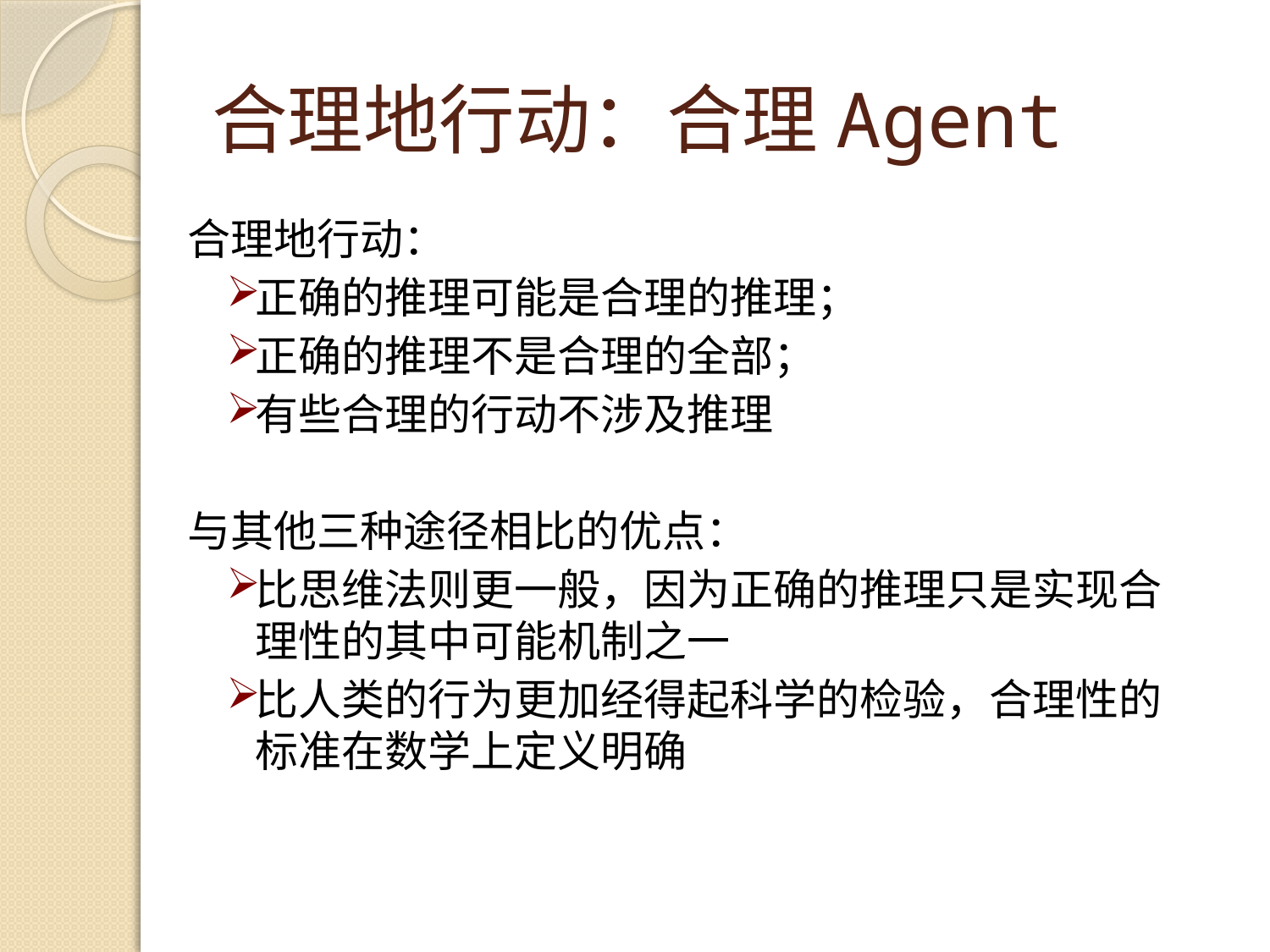

# 合理地行动：合理Agent
合理地行动：
正确的推理可能是合理的推理；
正确的推理不是合理的全部；
有些合理的行动不涉及推理

与其他三种途径相比的优点：
比思维法则更一般，因为正确的推理只是实现合理性的其中可能机制之一
比人类的行为更加经得起科学的检验，合理性的标准在数学上定义明确